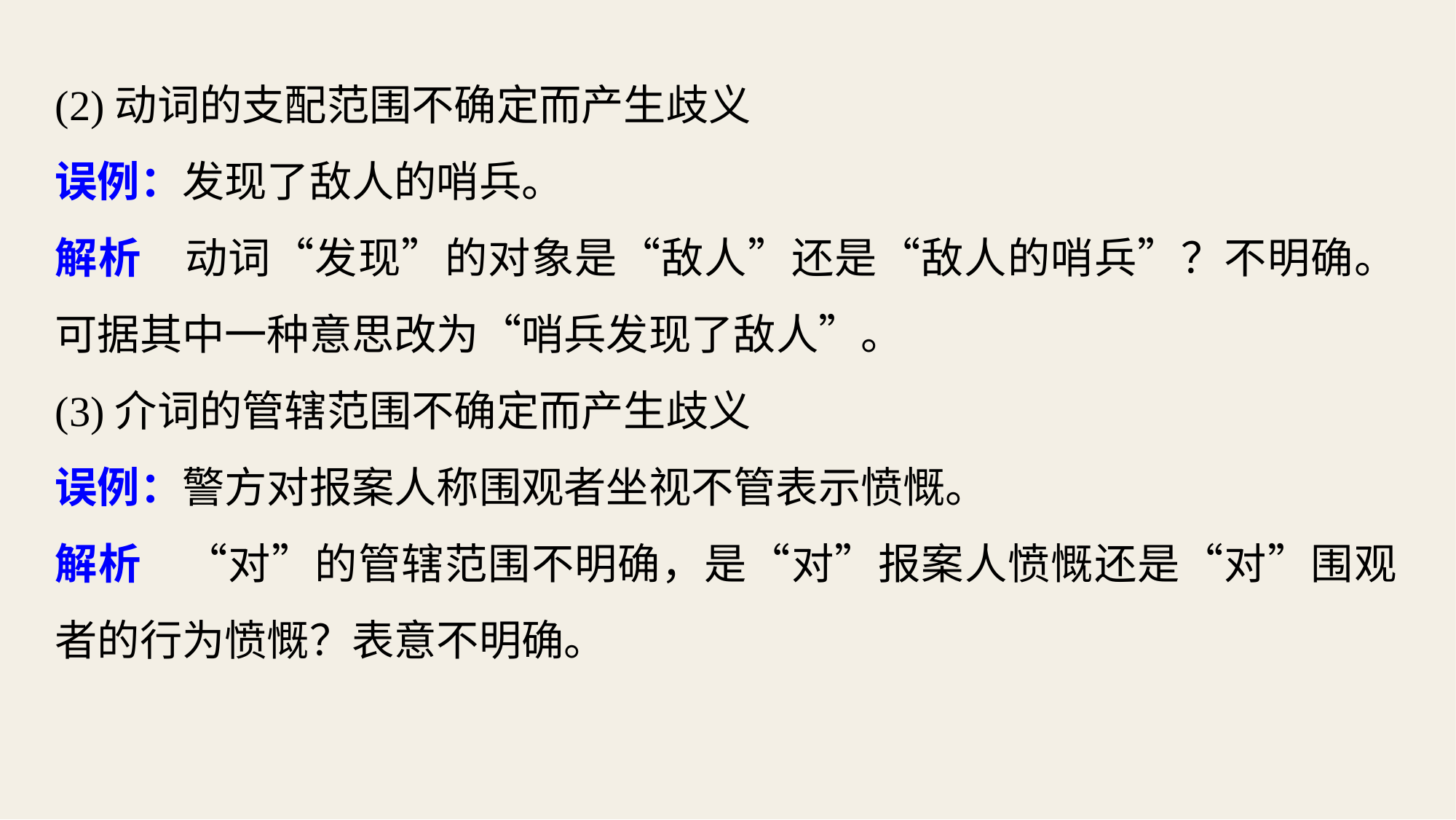

(2)动词的支配范围不确定而产生歧义
误例：发现了敌人的哨兵。
解析　动词“发现”的对象是“敌人”还是“敌人的哨兵”？不明确。可据其中一种意思改为“哨兵发现了敌人”。
(3)介词的管辖范围不确定而产生歧义
误例：警方对报案人称围观者坐视不管表示愤慨。
解析　“对”的管辖范围不明确，是“对”报案人愤慨还是“对”围观者的行为愤慨？表意不明确。